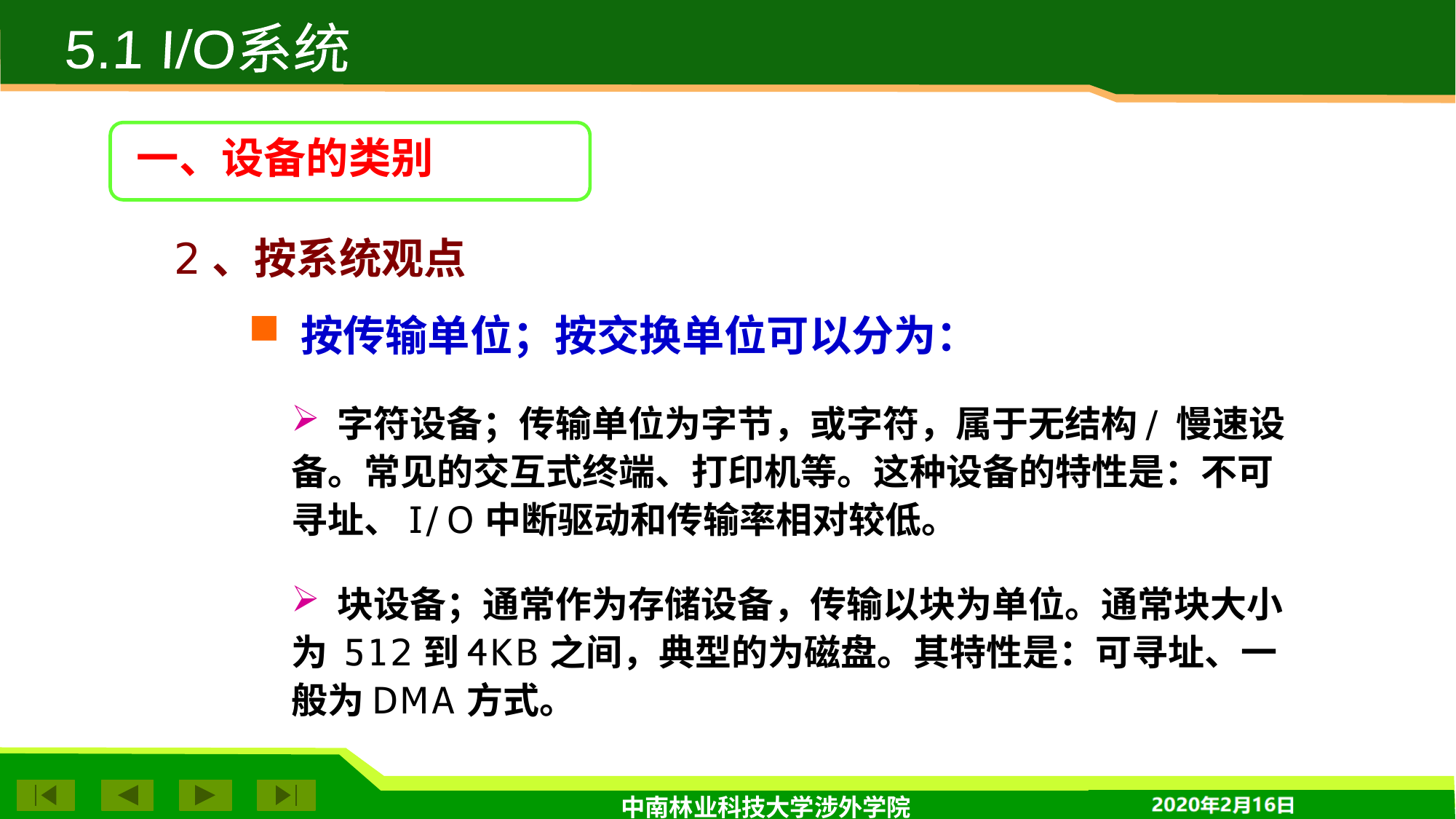

5.1 I/O系统

一、设备的类别
 2、按系统观点
 按传输单位；按交换单位可以分为：
 字符设备；传输单位为字节，或字符，属于无结构/慢速设备。常见的交互式终端、打印机等。这种设备的特性是：不可寻址、I/O中断驱动和传输率相对较低。
 块设备；通常作为存储设备，传输以块为单位。通常块大小为 512到4KB之间，典型的为磁盘。其特性是：可寻址、一般为DMA方式。